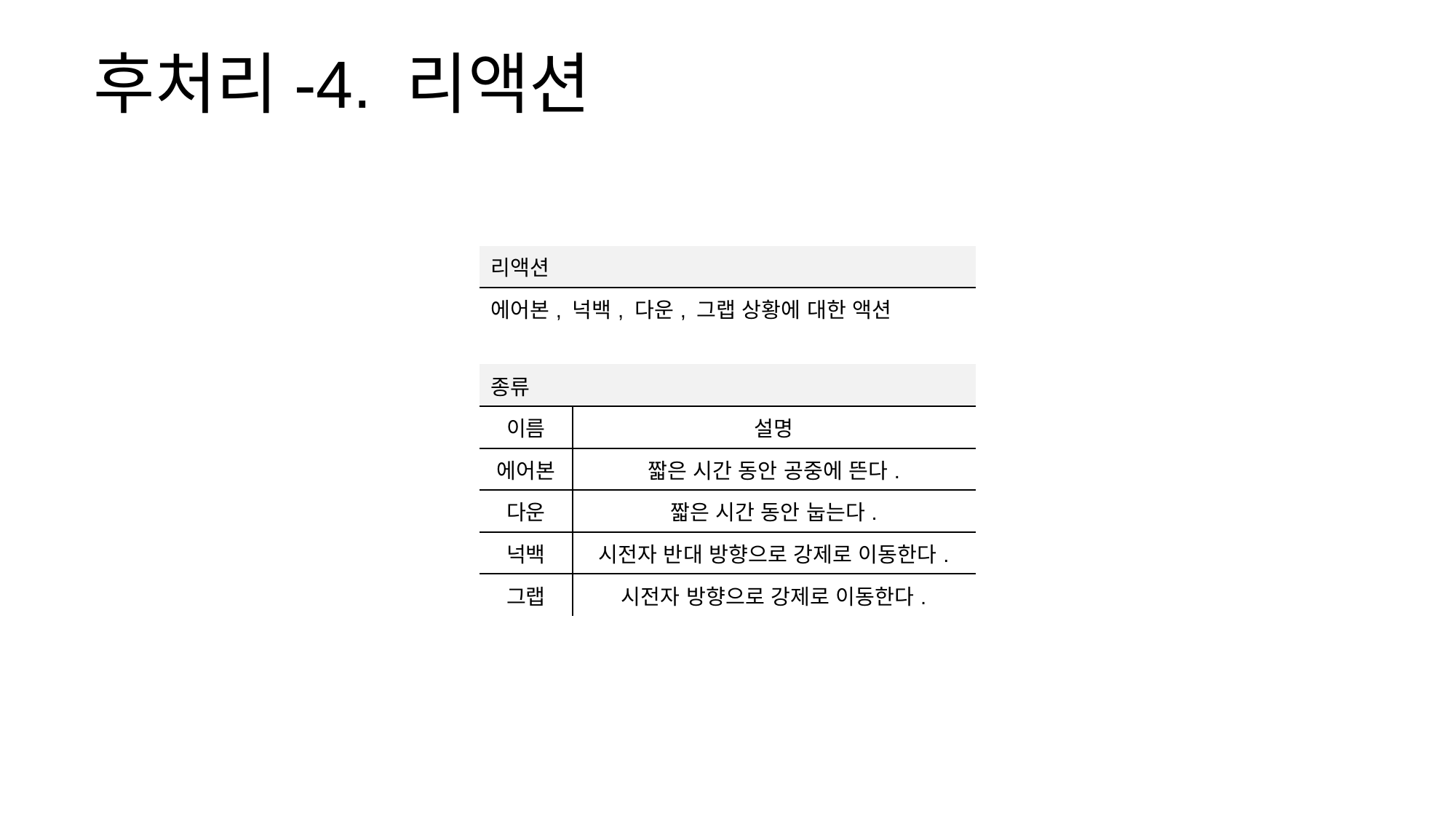

후처리-4. 리액션
| 리액션 |  |
| --- | --- |
| 에어본, 넉백, 다운, 그랩 상황에 대한 액션 |  |
|  |  |
| 종류 |  |
| 이름 | 설명 |
| 에어본 | 짧은 시간 동안 공중에 뜬다. |
| 다운 | 짧은 시간 동안 눕는다. |
| 넉백 | 시전자 반대 방향으로 강제로 이동한다. |
| 그랩 | 시전자 방향으로 강제로 이동한다. |